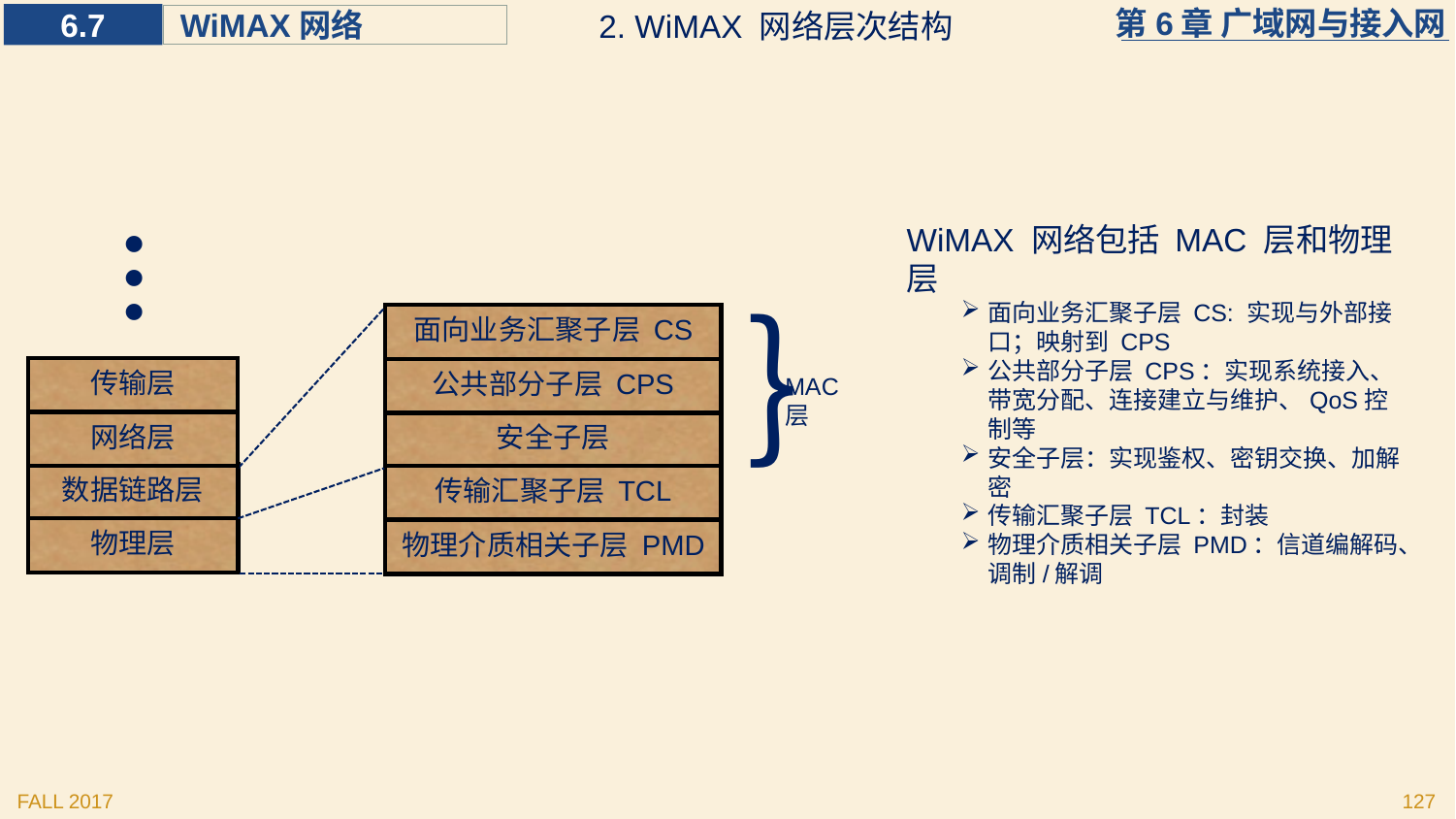

2. WiMAX 网络层次结构
WiMAX 网络包括 MAC 层和物理层
面向业务汇聚子层 CS: 实现与外部接口；映射到 CPS
公共部分子层 CPS：实现系统接入、带宽分配、连接建立与维护、QoS控制等
安全子层：实现鉴权、密钥交换、加解密
传输汇聚子层 TCL：封装
物理介质相关子层 PMD：信道编解码、调制/解调

｝
面向业务汇聚子层 CS
传输层
公共部分子层 CPS
MAC层
网络层
安全子层
数据链路层
传输汇聚子层 TCL
物理层

物理介质相关子层 PMD